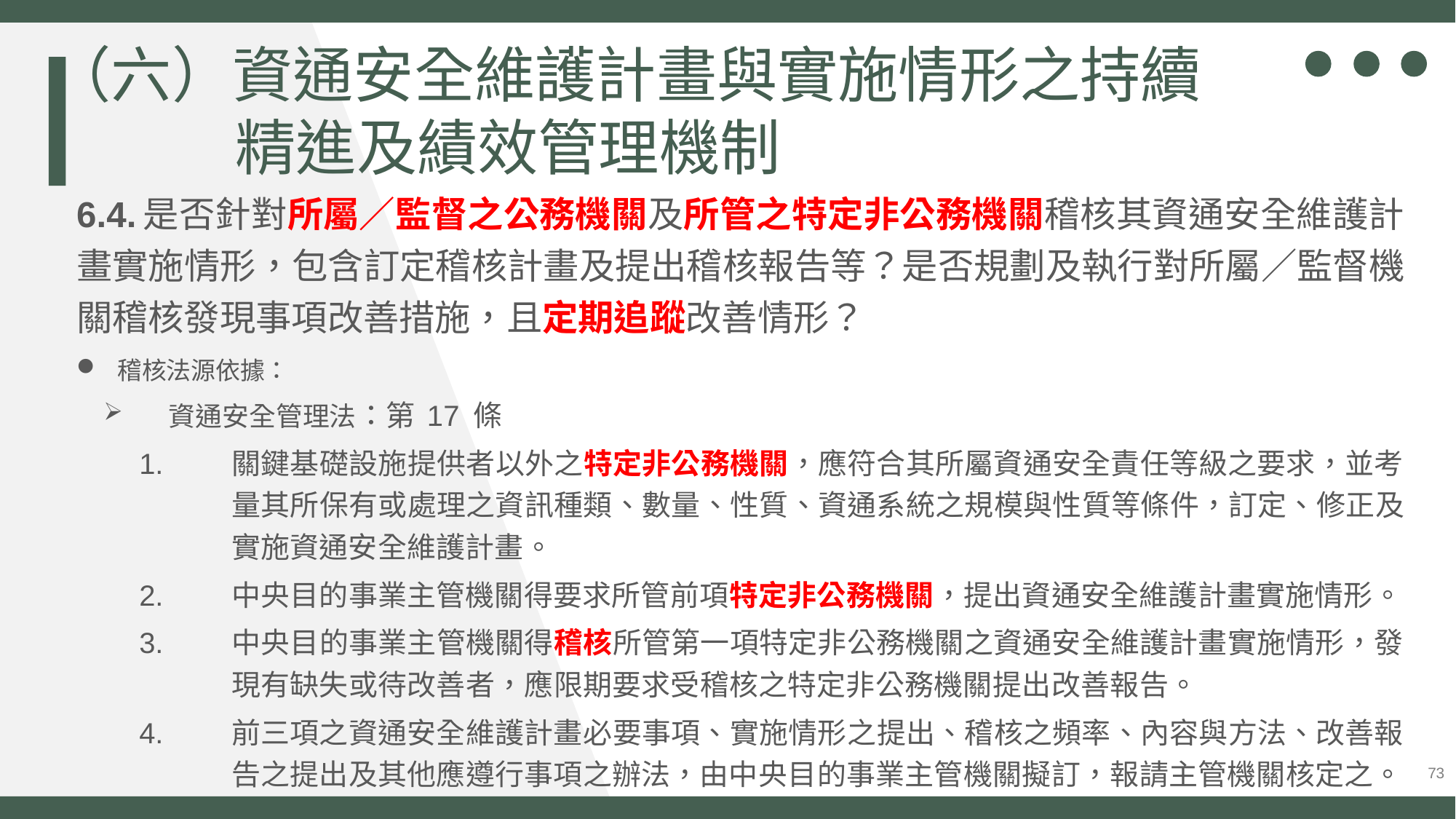

（六）資通安全維護計畫與實施情形之持續精進及績效管理機制
6.4.是否針對所屬／監督之公務機關及所管之特定非公務機關稽核其資通安全維護計畫實施情形，包含訂定稽核計畫及提出稽核報告等？是否規劃及執行對所屬／監督機關稽核發現事項改善措施，且定期追蹤改善情形？
稽核法源依據：
	資通安全管理法：第 17 條
關鍵基礎設施提供者以外之特定非公務機關，應符合其所屬資通安全責任等級之要求，並考量其所保有或處理之資訊種類、數量、性質、資通系統之規模與性質等條件，訂定、修正及實施資通安全維護計畫。
中央目的事業主管機關得要求所管前項特定非公務機關，提出資通安全維護計畫實施情形。
中央目的事業主管機關得稽核所管第一項特定非公務機關之資通安全維護計畫實施情形，發現有缺失或待改善者，應限期要求受稽核之特定非公務機關提出改善報告。
前三項之資通安全維護計畫必要事項、實施情形之提出、稽核之頻率、內容與方法、改善報告之提出及其他應遵行事項之辦法，由中央目的事業主管機關擬訂，報請主管機關核定之。

73